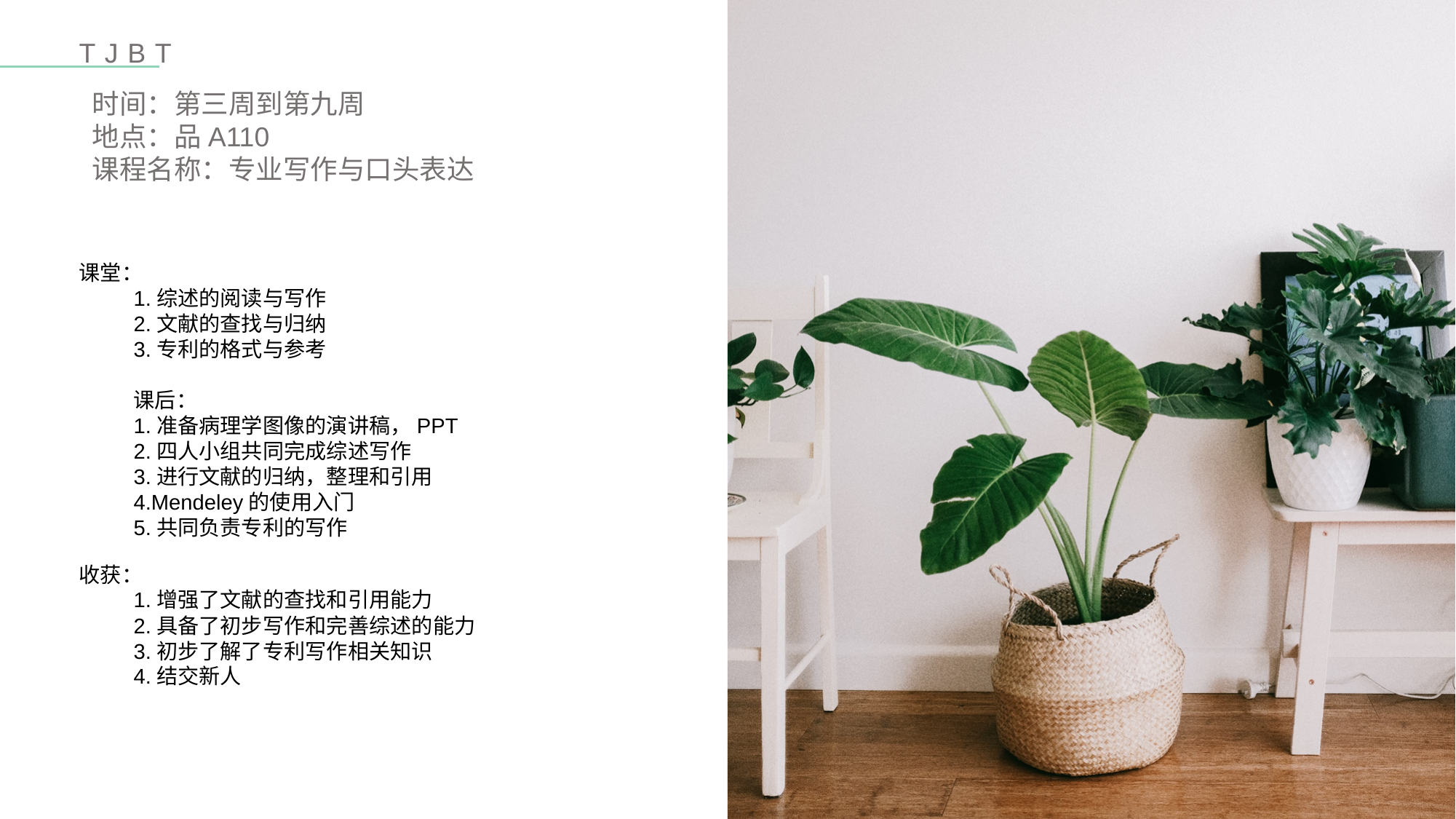

TJBT
时间：第三周到第九周
地点：品A110
课程名称：专业写作与口头表达

课堂：
1.综述的阅读与写作
2.文献的查找与归纳
3.专利的格式与参考

课后：
1.准备病理学图像的演讲稿，PPT
2.四人小组共同完成综述写作
3.进行文献的归纳，整理和引用
4.Mendeley的使用入门
5.共同负责专利的写作
收获：
1.增强了文献的查找和引用能力
2.具备了初步写作和完善综述的能力
3.初步了解了专利写作相关知识
4.结交新人